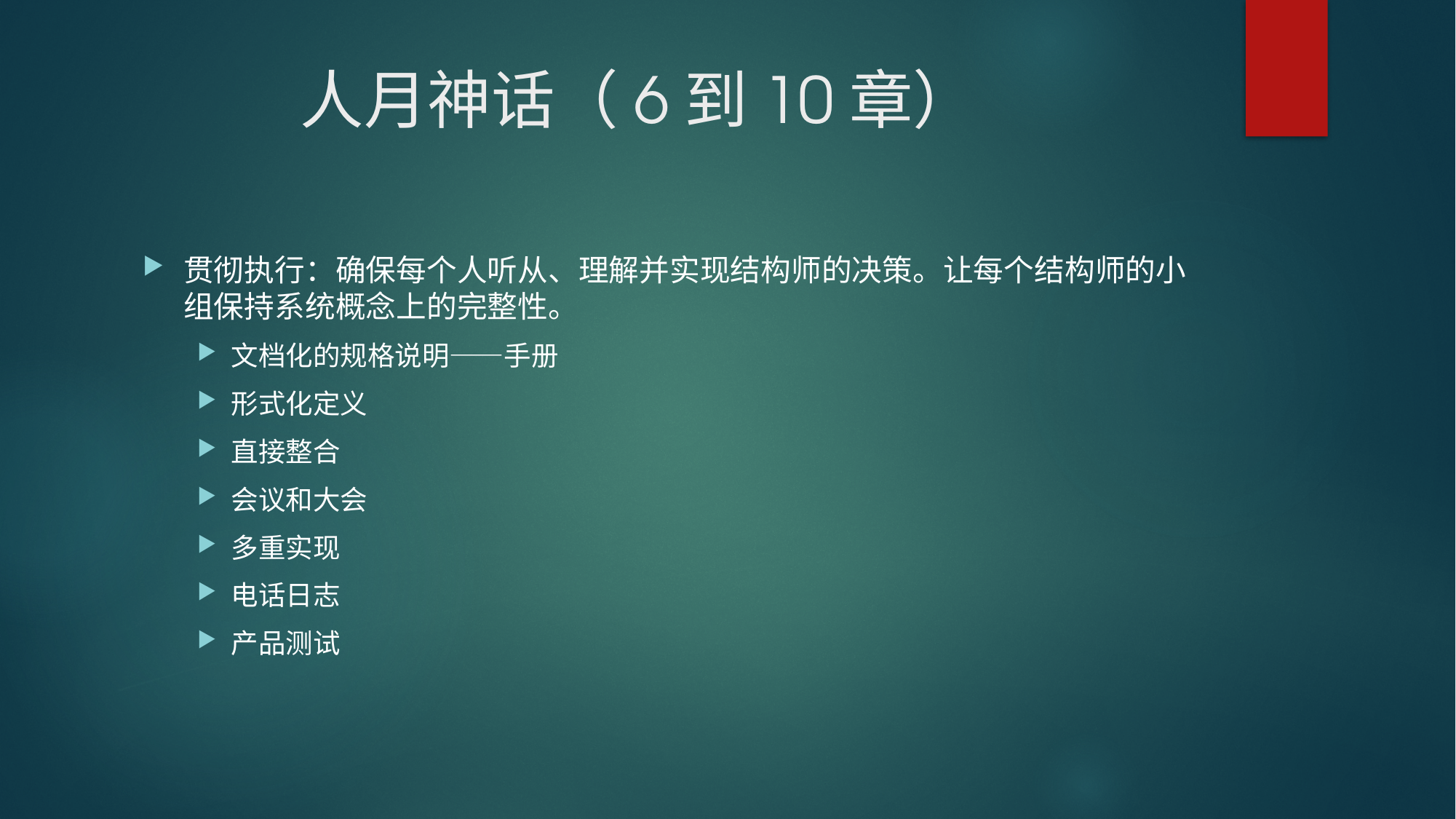

# 人月神话（6到10章）
贯彻执行：确保每个人听从、理解并实现结构师的决策。让每个结构师的小组保持系统概念上的完整性。
文档化的规格说明——手册
形式化定义
直接整合
会议和大会
多重实现
电话日志
产品测试